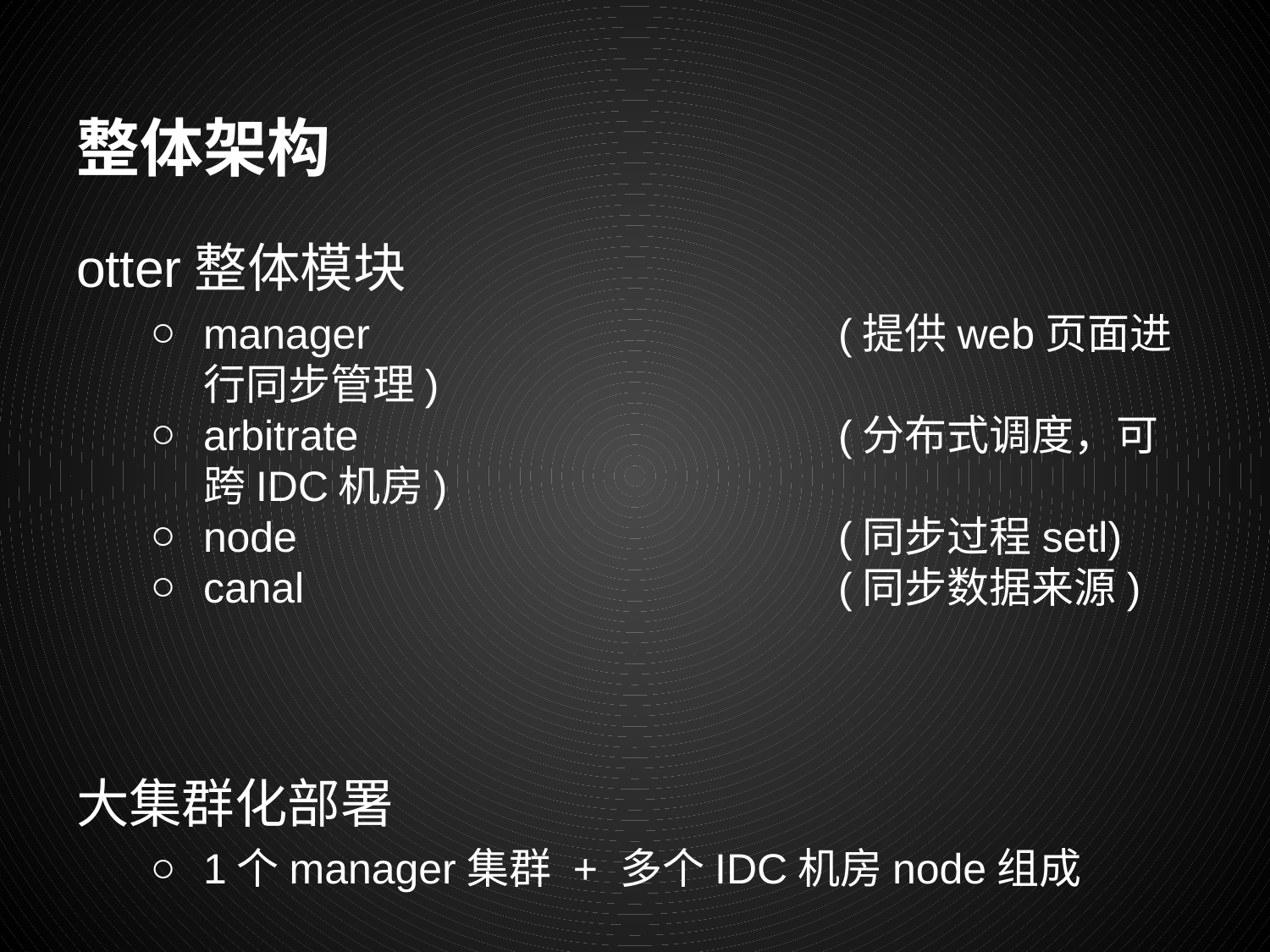

# 整体架构
otter整体模块
manager				(提供web页面进行同步管理)
arbitrate				(分布式调度，可跨IDC机房)
node					(同步过程setl)
canal					(同步数据来源)

大集群化部署
1个manager集群 + 多个IDC机房node组成